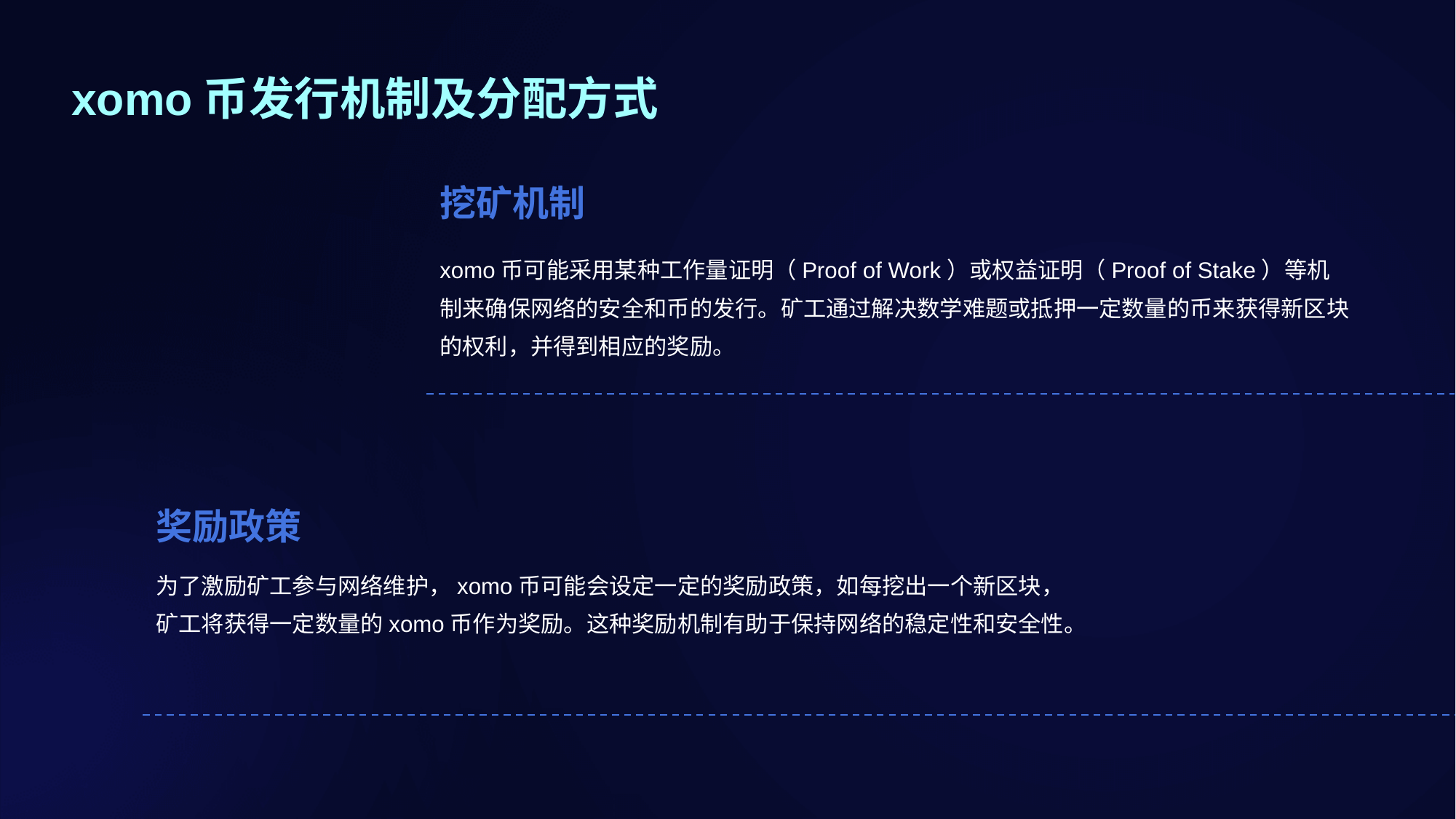

xomo币发行机制及分配方式
挖矿机制
xomo币可能采用某种工作量证明（Proof of Work）或权益证明（Proof of Stake）等机制来确保网络的安全和币的发行。矿工通过解决数学难题或抵押一定数量的币来获得新区块的权利，并得到相应的奖励。
奖励政策
为了激励矿工参与网络维护，xomo币可能会设定一定的奖励政策，如每挖出一个新区块，矿工将获得一定数量的xomo币作为奖励。这种奖励机制有助于保持网络的稳定性和安全性。